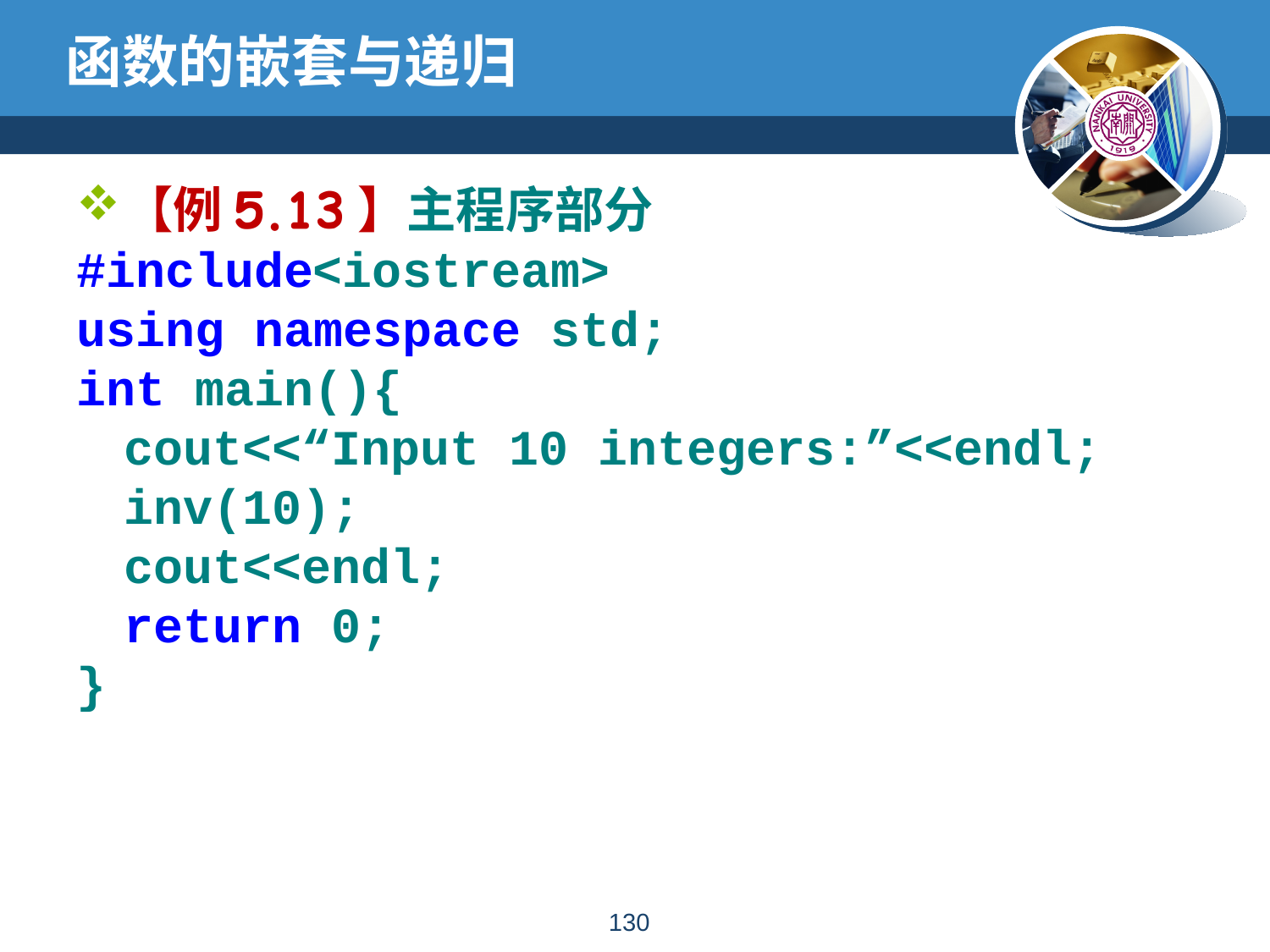

# 函数的嵌套与递归
【例5.13】主程序部分
#include<iostream>
using namespace std;
int main(){
	cout<<“Input 10 integers:”<<endl;
	inv(10);
	cout<<endl;
	return 0;
}
130